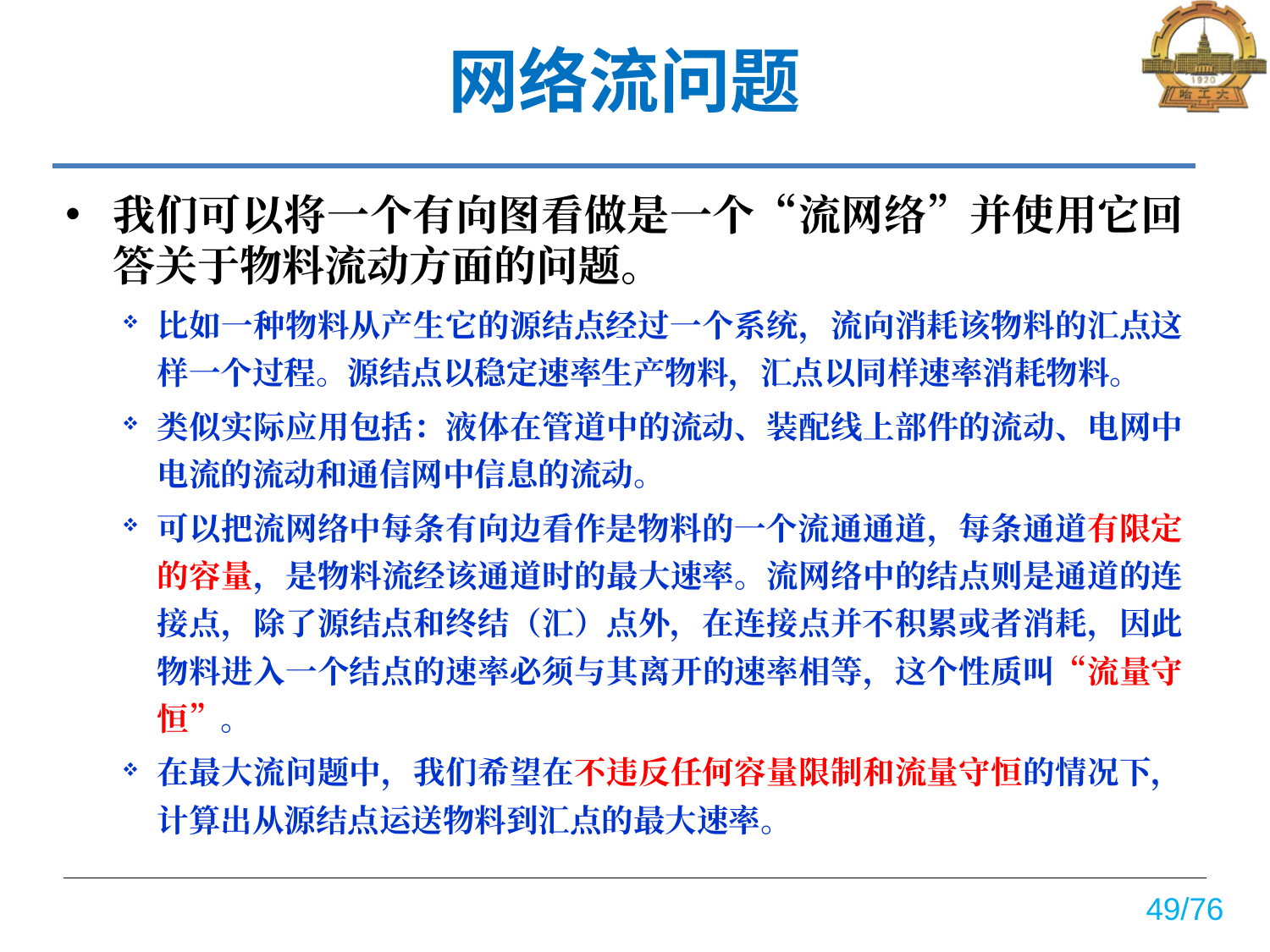

# 网络流问题
我们可以将一个有向图看做是一个“流网络”并使用它回答关于物料流动方面的问题。
比如一种物料从产生它的源结点经过一个系统，流向消耗该物料的汇点这样一个过程。源结点以稳定速率生产物料，汇点以同样速率消耗物料。
类似实际应用包括：液体在管道中的流动、装配线上部件的流动、电网中电流的流动和通信网中信息的流动。
可以把流网络中每条有向边看作是物料的一个流通通道，每条通道有限定的容量，是物料流经该通道时的最大速率。流网络中的结点则是通道的连接点，除了源结点和终结（汇）点外，在连接点并不积累或者消耗，因此物料进入一个结点的速率必须与其离开的速率相等，这个性质叫“流量守恒”。
在最大流问题中，我们希望在不违反任何容量限制和流量守恒的情况下，计算出从源结点运送物料到汇点的最大速率。